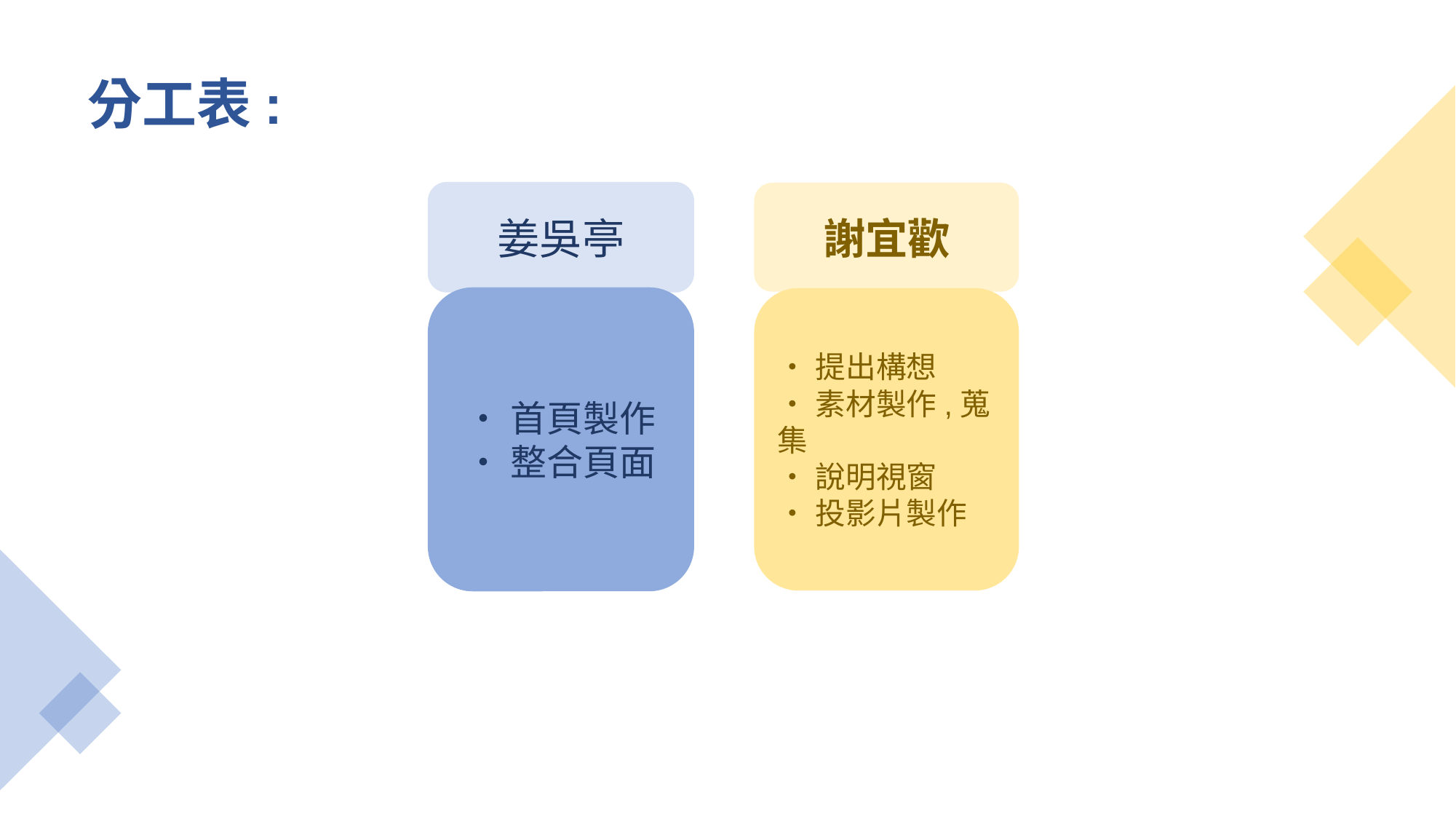

# 分工表:

姜吳亭
謝宜歡

‧首頁製作
‧整合頁面
‧提出構想
‧素材製作,蒐集
‧說明視窗
‧投影片製作